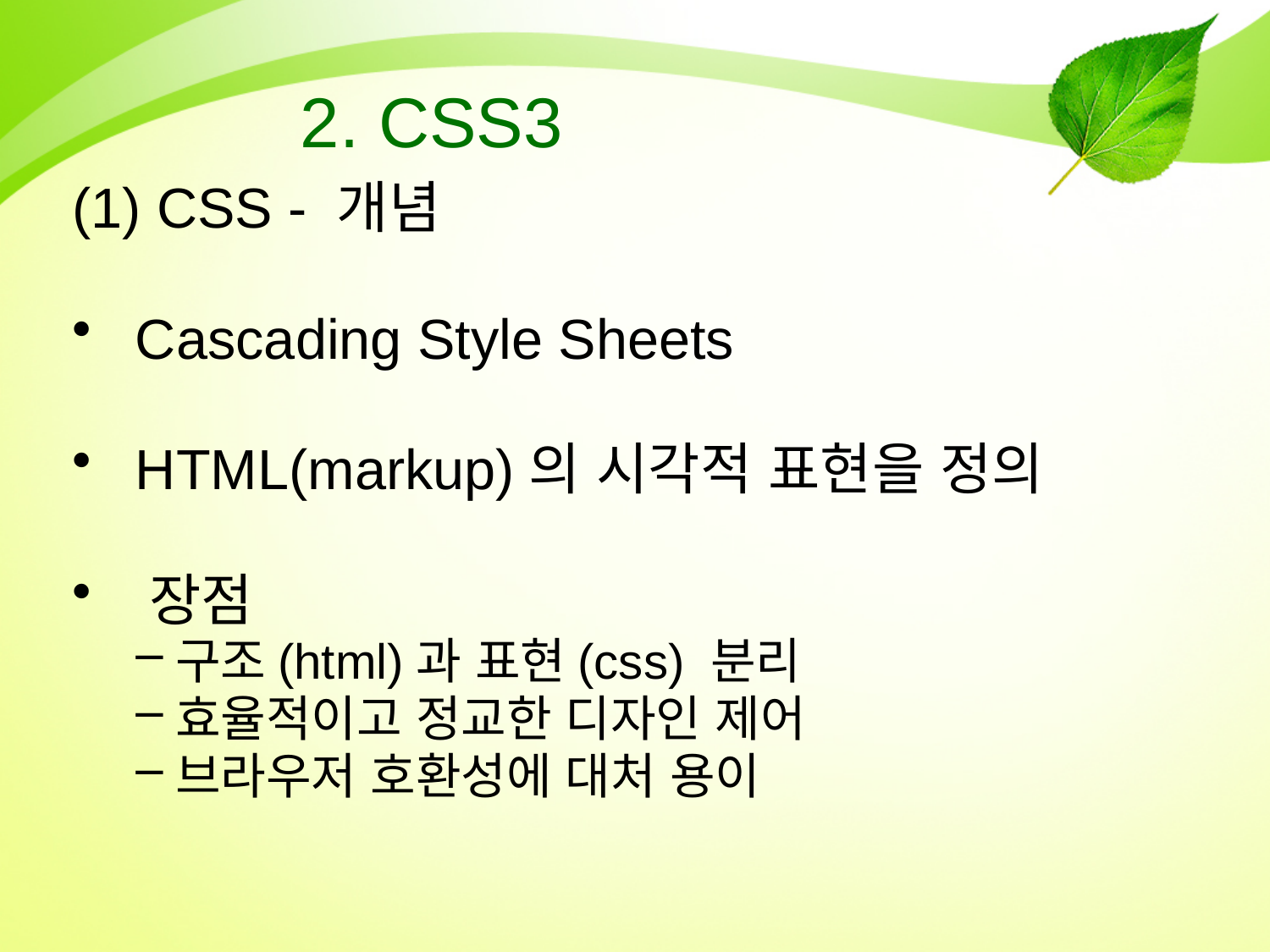

# 2. CSS3
(1) CSS - 개념

 Cascading Style Sheets

 HTML(markup)의 시각적 표현을 정의

 장점
구조(html)과 표현(css) 분리
효율적이고 정교한 디자인 제어
브라우저 호환성에 대처 용이